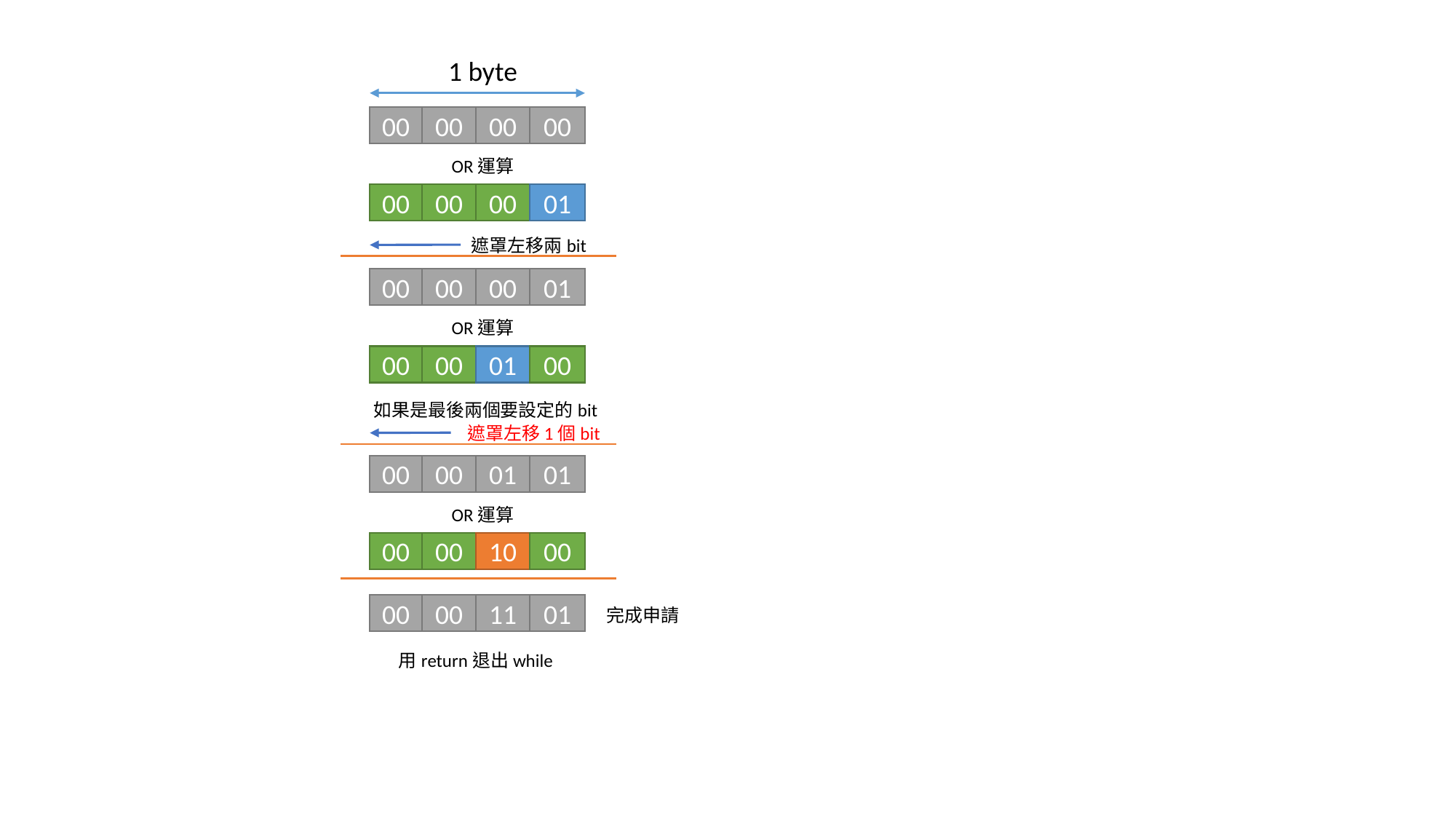

1 byte
00
00
00
00
OR運算
00
00
00
01
遮罩左移兩bit
00
00
00
01
OR運算
00
00
01
00
如果是最後兩個要設定的bit
遮罩左移1個bit
00
00
01
01
OR運算
00
00
10
00
00
00
11
01
完成申請
用return退出while